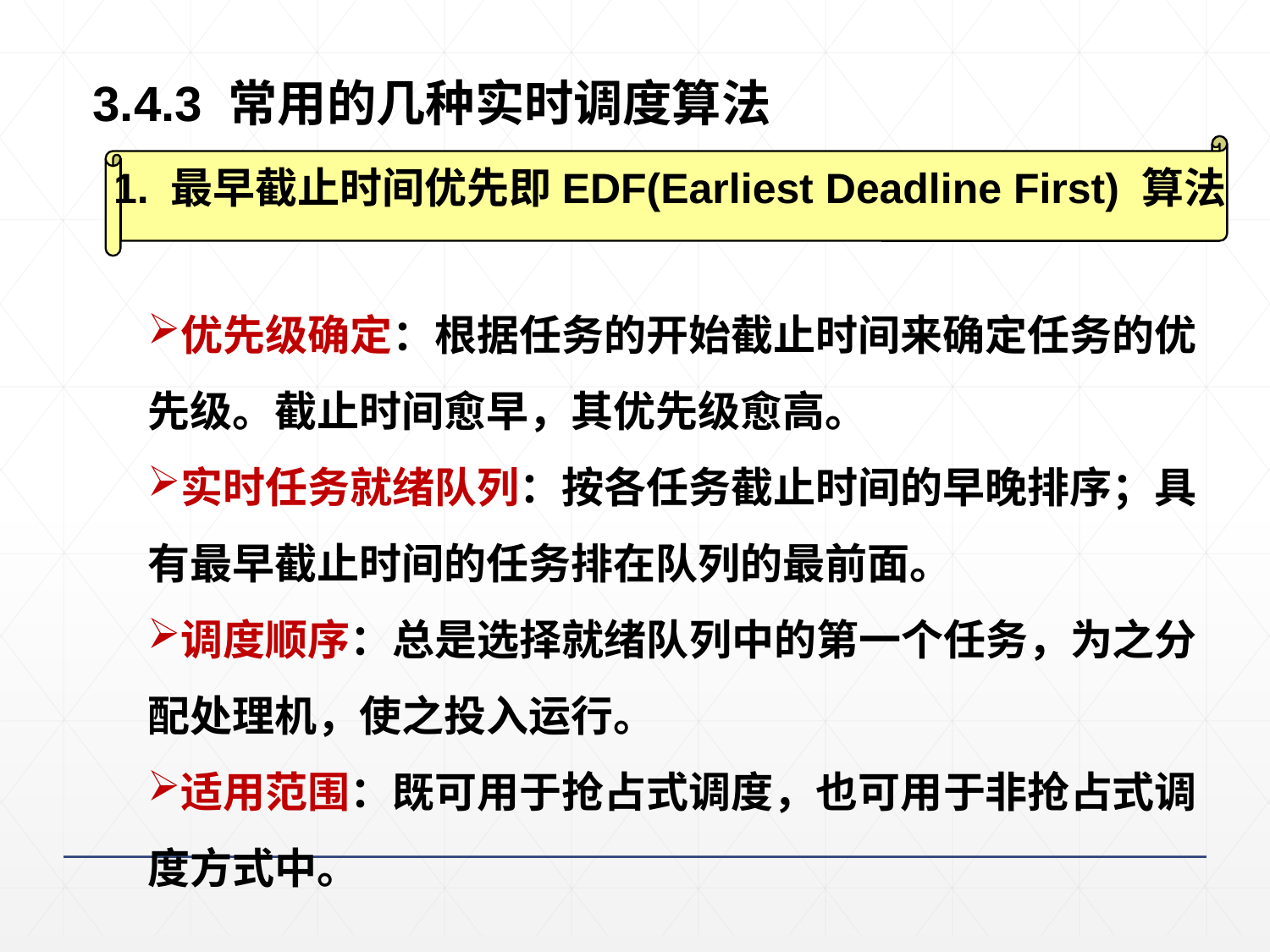

3.4.3 常用的几种实时调度算法
1. 最早截止时间优先即EDF(Earliest Deadline First) 算法

优先级确定：根据任务的开始截止时间来确定任务的优先级。截止时间愈早，其优先级愈高。
实时任务就绪队列：按各任务截止时间的早晚排序；具有最早截止时间的任务排在队列的最前面。
调度顺序：总是选择就绪队列中的第一个任务，为之分配处理机，使之投入运行。
适用范围：既可用于抢占式调度，也可用于非抢占式调度方式中。